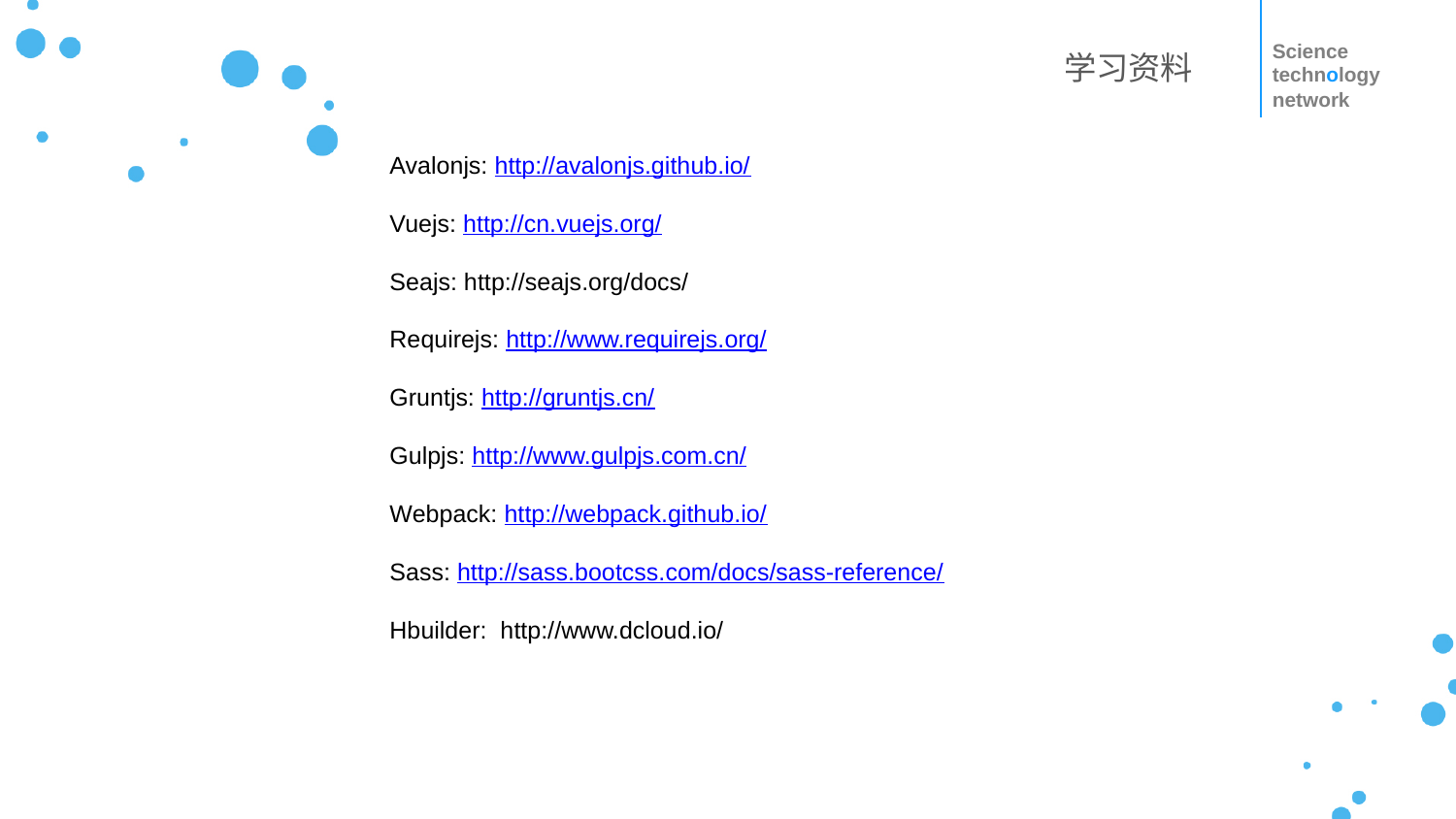

Science
technology
network
学习资料
Avalonjs: http://avalonjs.github.io/
Vuejs: http://cn.vuejs.org/
Seajs: http://seajs.org/docs/
Requirejs: http://www.requirejs.org/
Gruntjs: http://gruntjs.cn/
Gulpjs: http://www.gulpjs.com.cn/
Webpack: http://webpack.github.io/
Sass: http://sass.bootcss.com/docs/sass-reference/
Hbuilder:  http://www.dcloud.io/